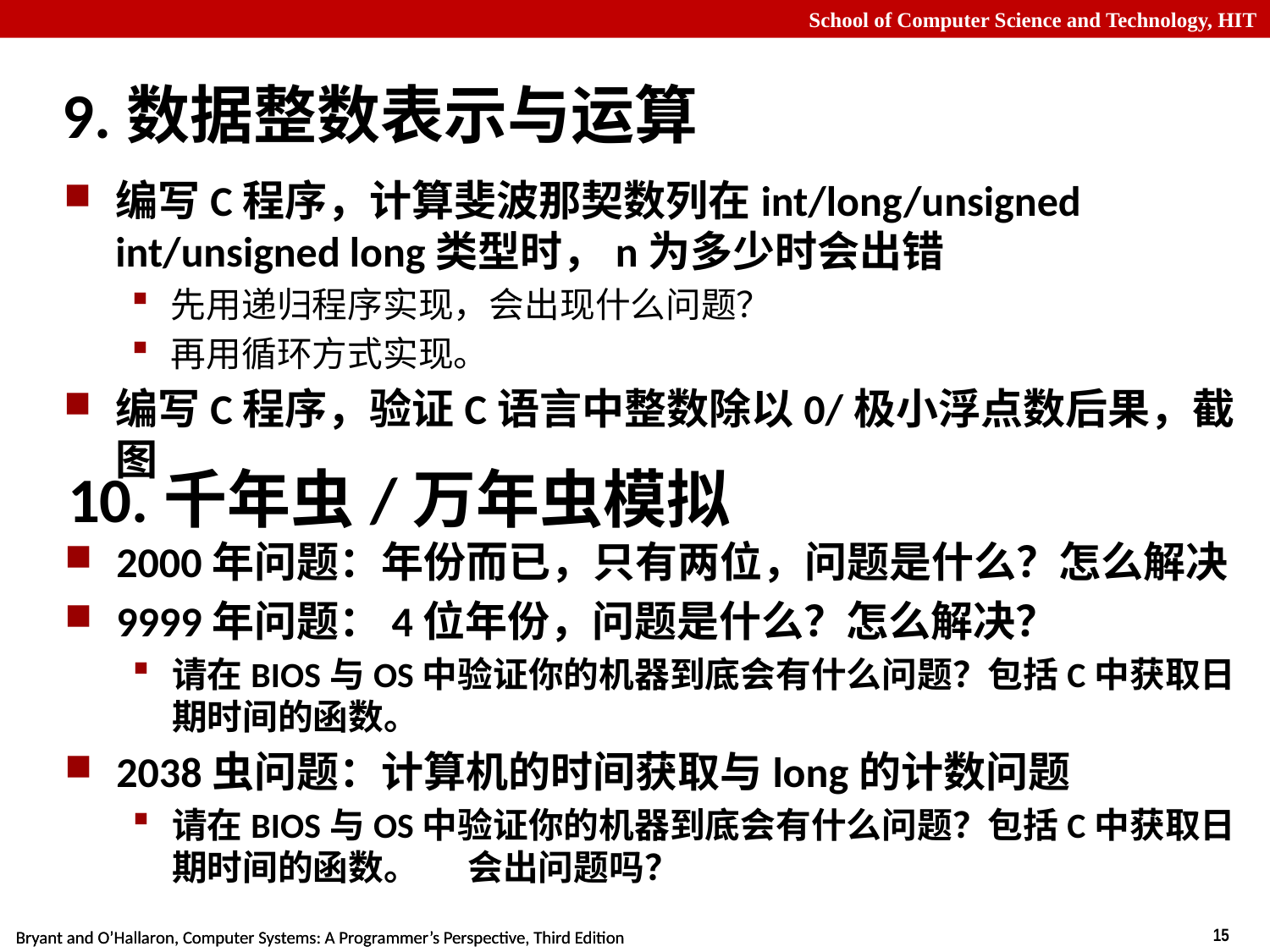

-15-
# 9.数据整数表示与运算
编写C程序，计算斐波那契数列在int/long/unsigned int/unsigned long类型时，n为多少时会出错
先用递归程序实现，会出现什么问题？
再用循环方式实现。
编写C程序，验证C语言中整数除以0/极小浮点数后果，截图

10.千年虫/万年虫模拟
2000年问题：年份而已，只有两位，问题是什么？怎么解决
9999年问题：4位年份，问题是什么？怎么解决？
请在BIOS与OS中验证你的机器到底会有什么问题？包括C中获取日期时间的函数。
2038虫问题：计算机的时间获取与long的计数问题
请在BIOS与OS中验证你的机器到底会有什么问题？包括C中获取日期时间的函数。      会出问题吗？